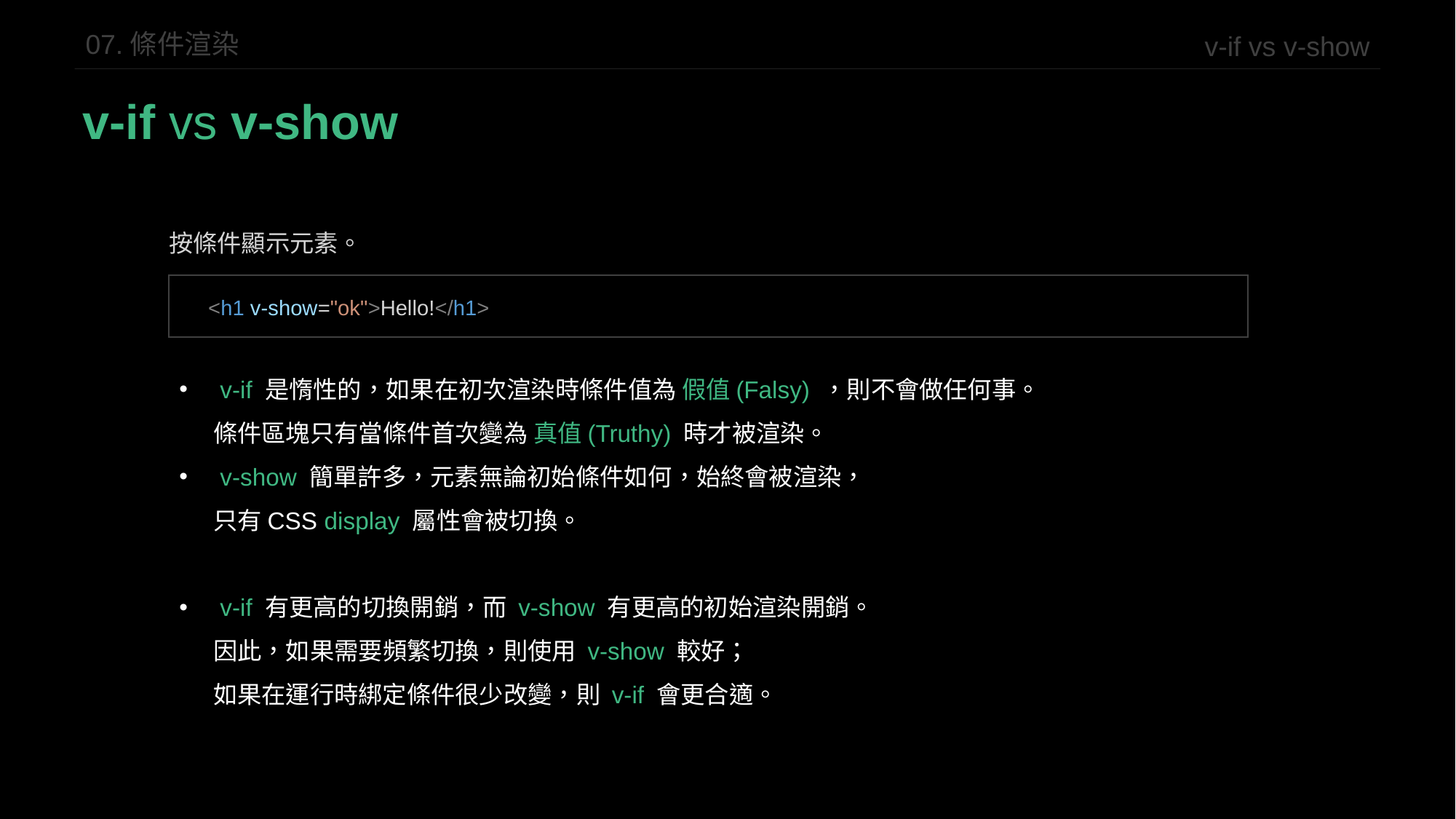

v-if vs v-show
07.條件渲染
v-if vs v-show
按條件顯示元素。

<h1 v-show="ok">Hello!</h1>
 v-if 是惰性的，如果在初次渲染時條件值為 假值(Falsy) ，則不會做任何事。
條件區塊只有當條件首次變為 真值(Truthy) 時才被渲染。
 v-show 簡單許多，元素無論初始條件如何，始終會被渲染，
只有CSS display 屬性會被切換。

 v-if 有更高的切換開銷，而 v-show 有更高的初始渲染開銷。
因此，如果需要頻繁切換，則使用 v-show 較好；
如果在運行時綁定條件很少改變，則 v-if 會更合適。